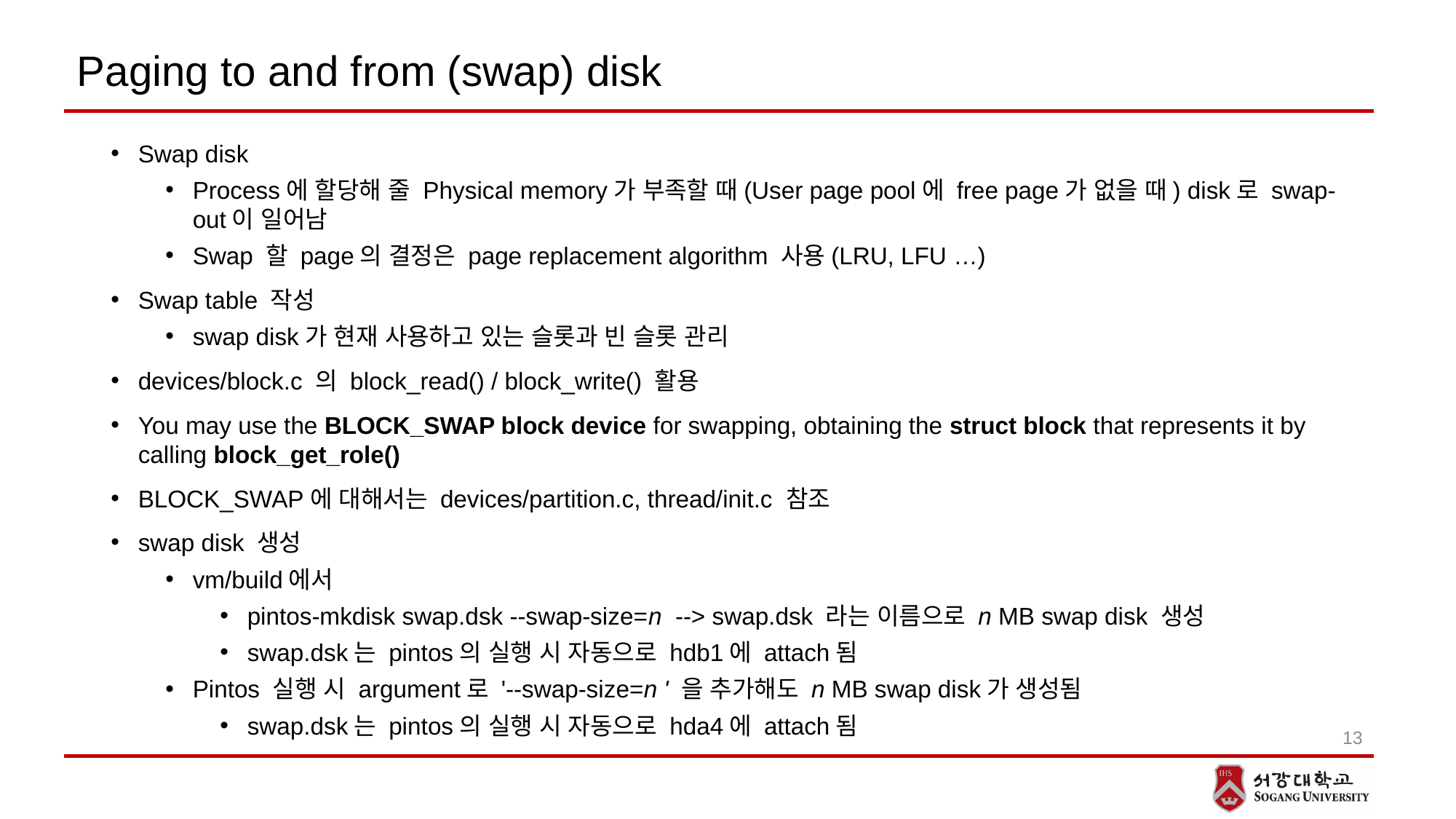

# Paging to and from (swap) disk
Swap disk
Process에 할당해 줄 Physical memory가 부족할 때(User page pool에 free page가 없을 때) disk로 swap-out이 일어남
Swap 할 page의 결정은 page replacement algorithm 사용(LRU, LFU …)
Swap table 작성
swap disk가 현재 사용하고 있는 슬롯과 빈 슬롯 관리
devices/block.c 의 block_read() / block_write() 활용
You may use the BLOCK_SWAP block device for swapping, obtaining the struct block that represents it by calling block_get_role()
BLOCK_SWAP에 대해서는 devices/partition.c, thread/init.c 참조
swap disk 생성
vm/build에서
pintos-mkdisk swap.dsk --swap-size=n  --> swap.dsk 라는 이름으로 n MB swap disk 생성
swap.dsk는 pintos의 실행 시 자동으로 hdb1에 attach됨
Pintos 실행 시 argument로 '--swap-size=n ' 을 추가해도 n MB swap disk가 생성됨
swap.dsk는 pintos의 실행 시 자동으로 hda4에 attach됨

13